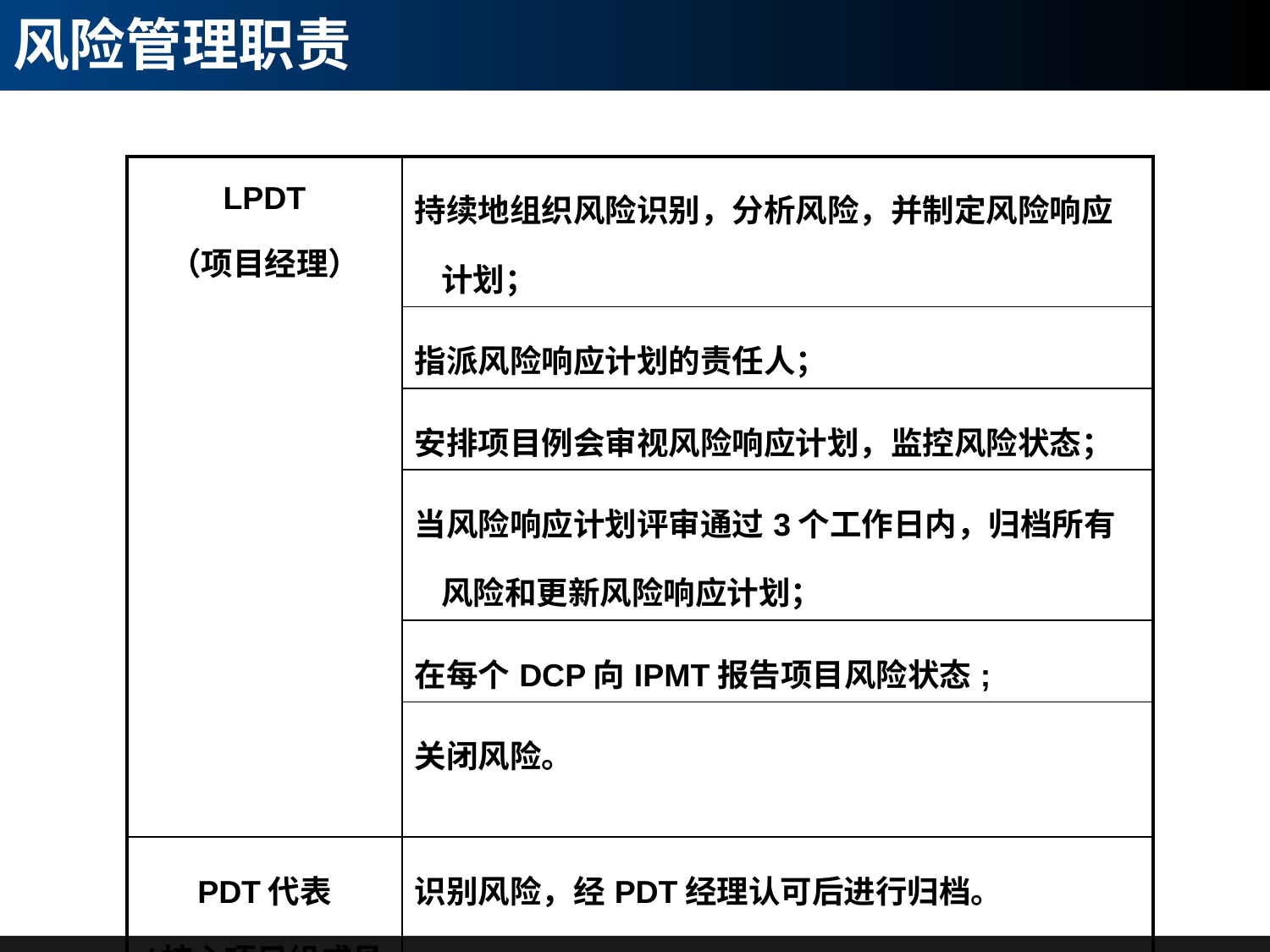

# 风险管理职责
| LPDT （项目经理） | 持续地组织风险识别，分析风险，并制定风险响应计划； |
| --- | --- |
|  | 指派风险响应计划的责任人； |
|  | 安排项目例会审视风险响应计划，监控风险状态； |
|  | 当风险响应计划评审通过3个工作日内，归档所有风险和更新风险响应计划； |
|  | 在每个DCP向IPMT报告项目风险状态; |
|  | 关闭风险。 |
| PDT代表 /核心项目组成员 | 识别风险，经PDT经理认可后进行归档。 |
| 风险行动责任人 | 监控风险；执行风险响应计划。 |